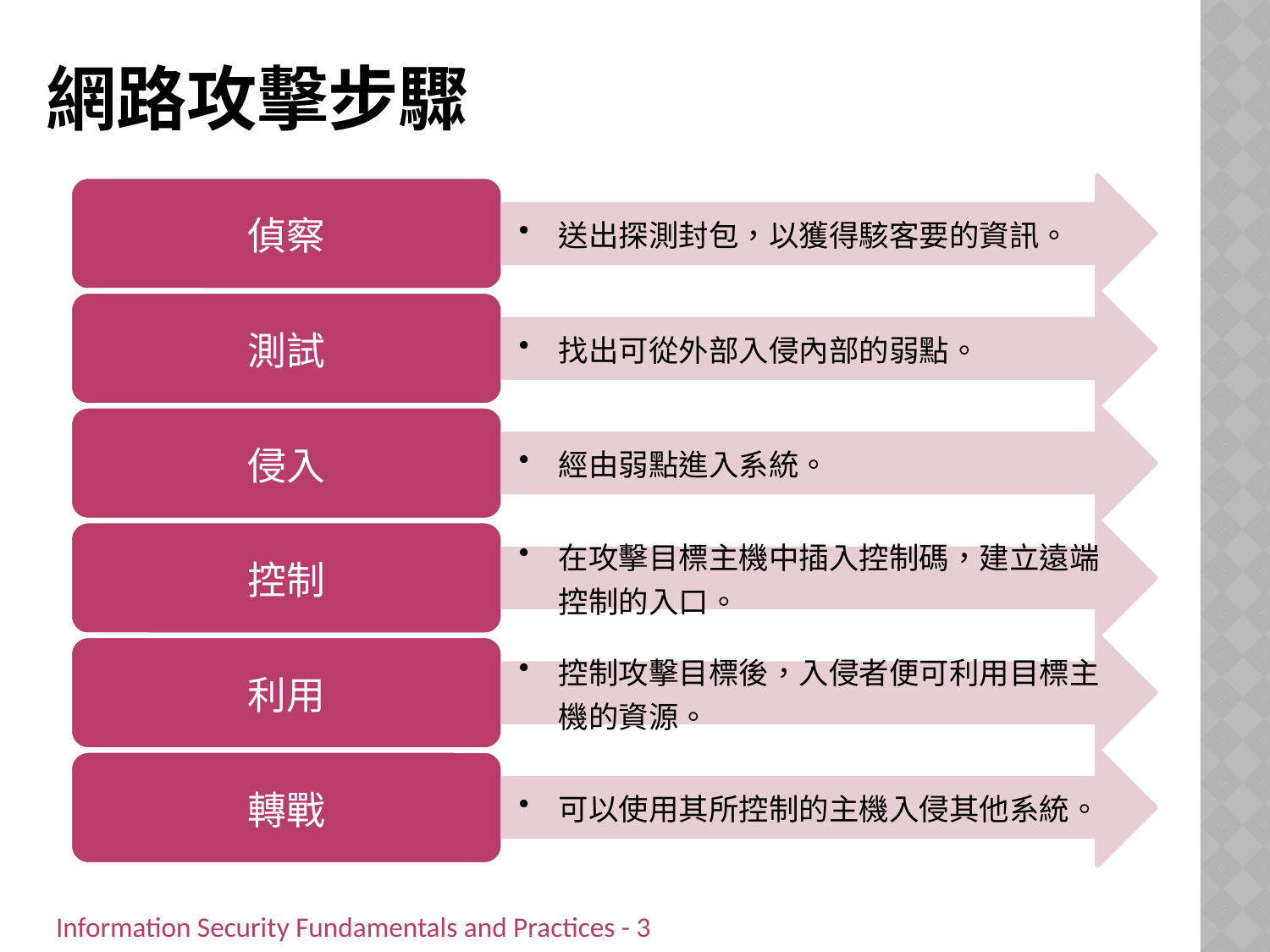

# 網路攻擊步驟
偵察
侵入
測試
控制
利用
轉戰
送出探測封包，以獲得駭客要的資訊。
找出可從外部入侵內部的弱點。
經由弱點進入系統。
在攻擊目標主機中插入控制碼，建立遠端控制的入口。
控制攻擊目標後，入侵者便可利用目標主機的資源。
可以使用其所控制的主機入侵其他系統。